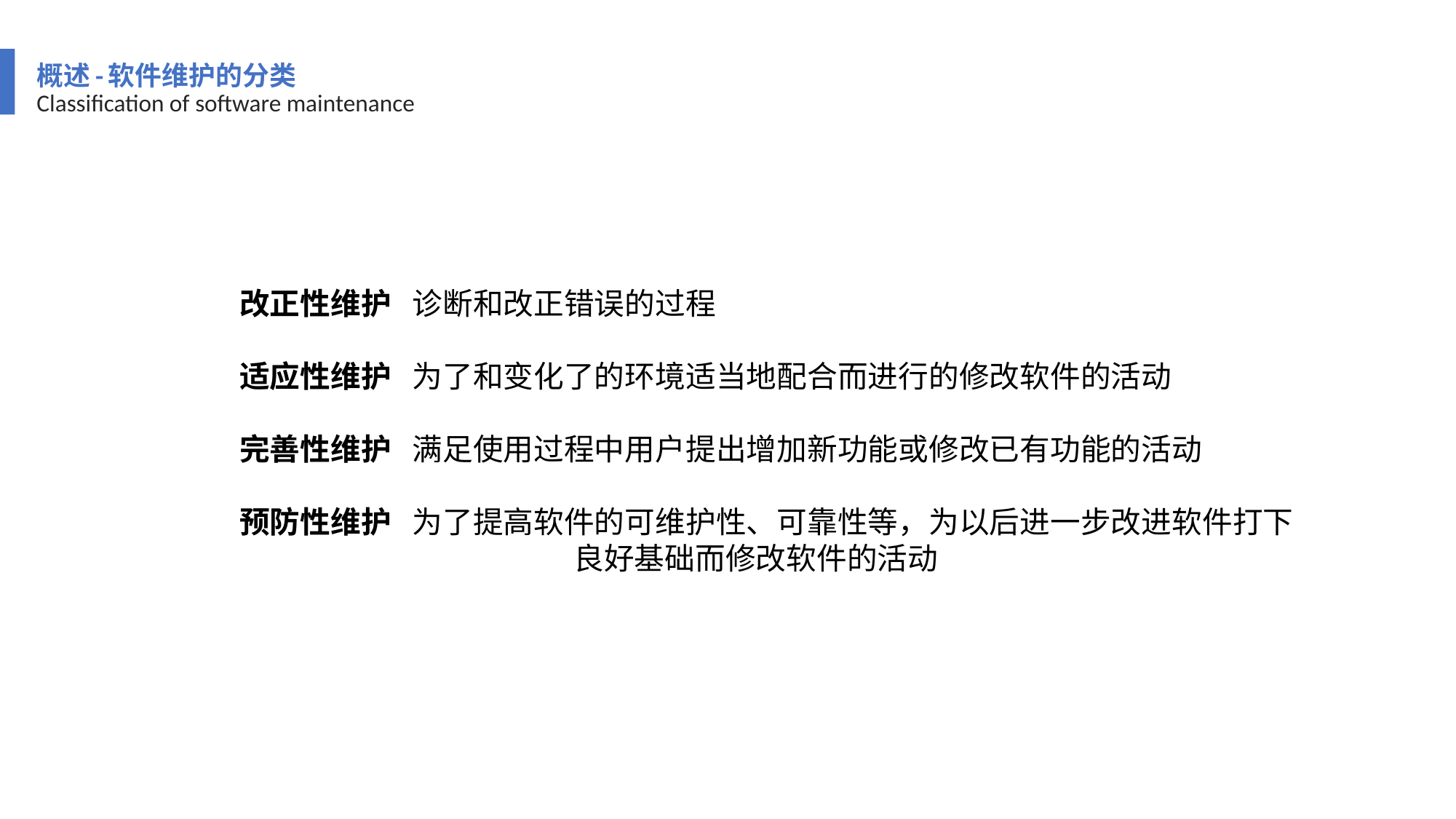

概述-软件维护的分类
Classification of software maintenance
改正性维护   诊断和改正错误的过程

适应性维护   为了和变化了的环境适当地配合而进行的修改软件的活动

完善性维护   满足使用过程中用户提出增加新功能或修改已有功能的活动

预防性维护   为了提高软件的可维护性、可靠性等，为以后进一步改进软件打下			 良好基础而修改软件的活动